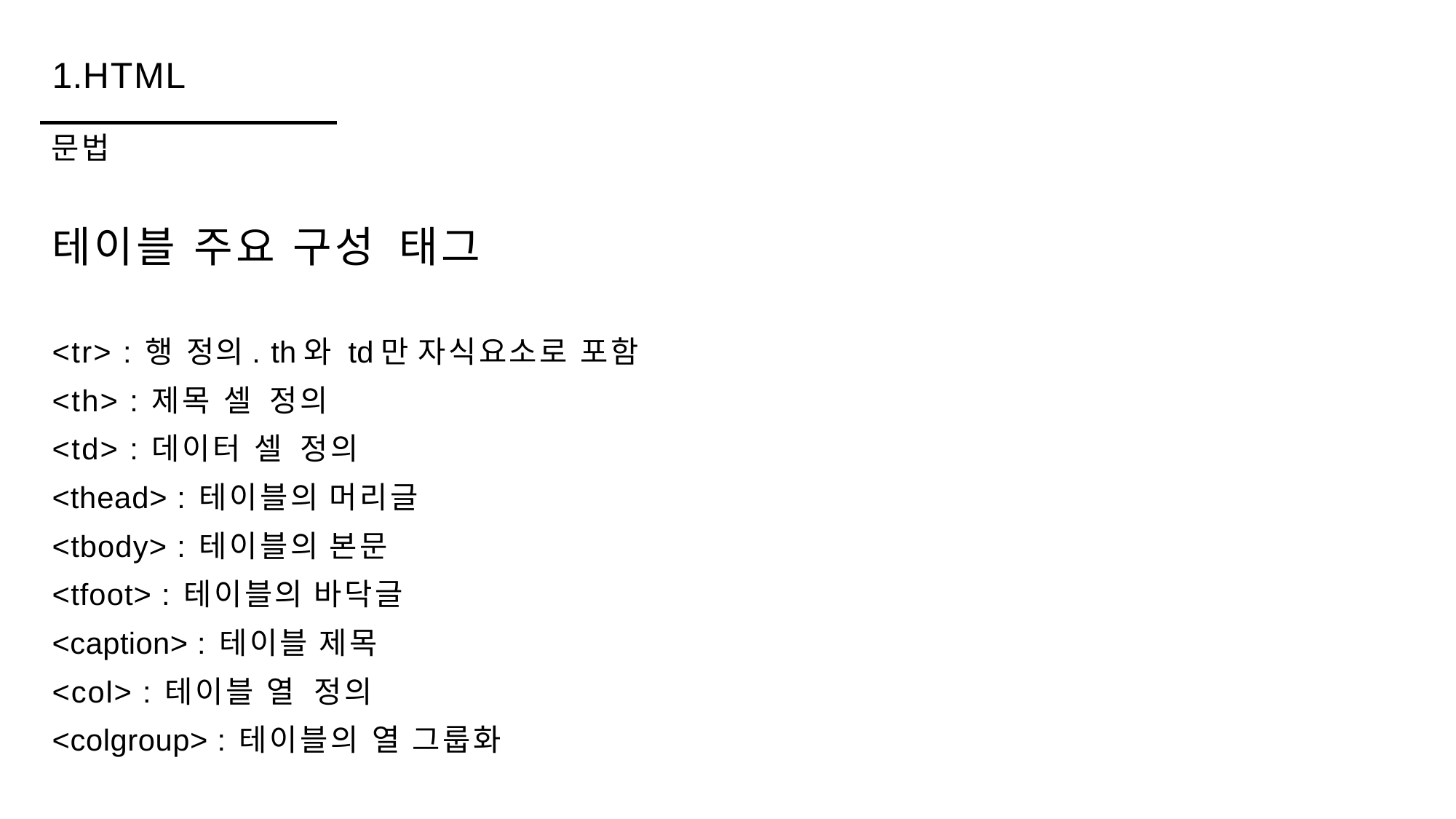

# 1.HTML

문법

테이블 주요 구성 태그

<tr> : 행 정의. th와 td만 자식요소로 포함
<th> : 제목 셀 정의
<td> : 데이터 셀 정의
<thead> : 테이블의 머리글
<tbody> : 테이블의 본문
<tfoot> : 테이블의 바닥글
<caption> : 테이블 제목
<col> : 테이블 열 정의
<colgroup> : 테이블의 열 그룹화